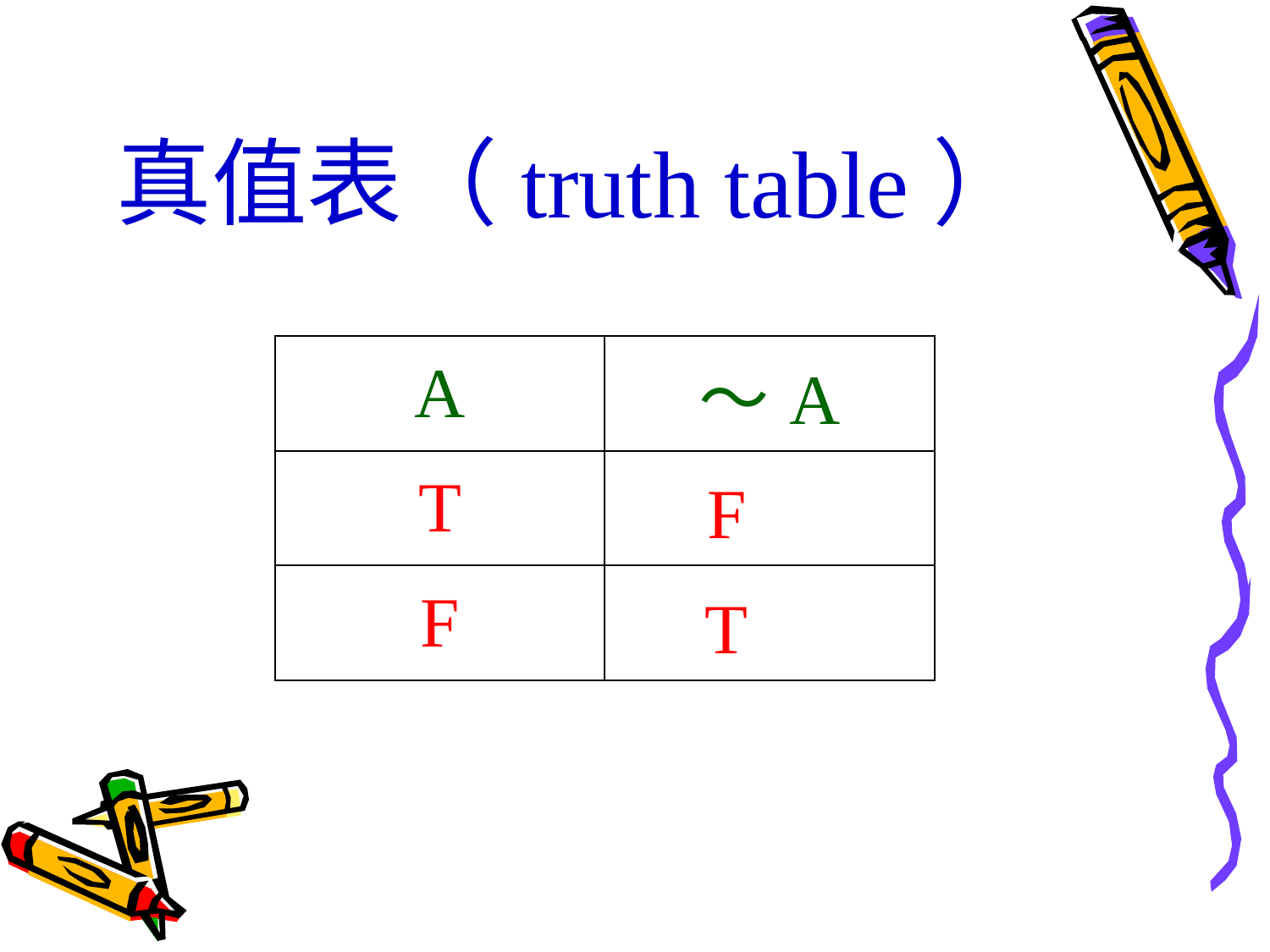

# 真值表（truth table）
| A | ～A |
| --- | --- |
| T | F。 |
| F | T。 |